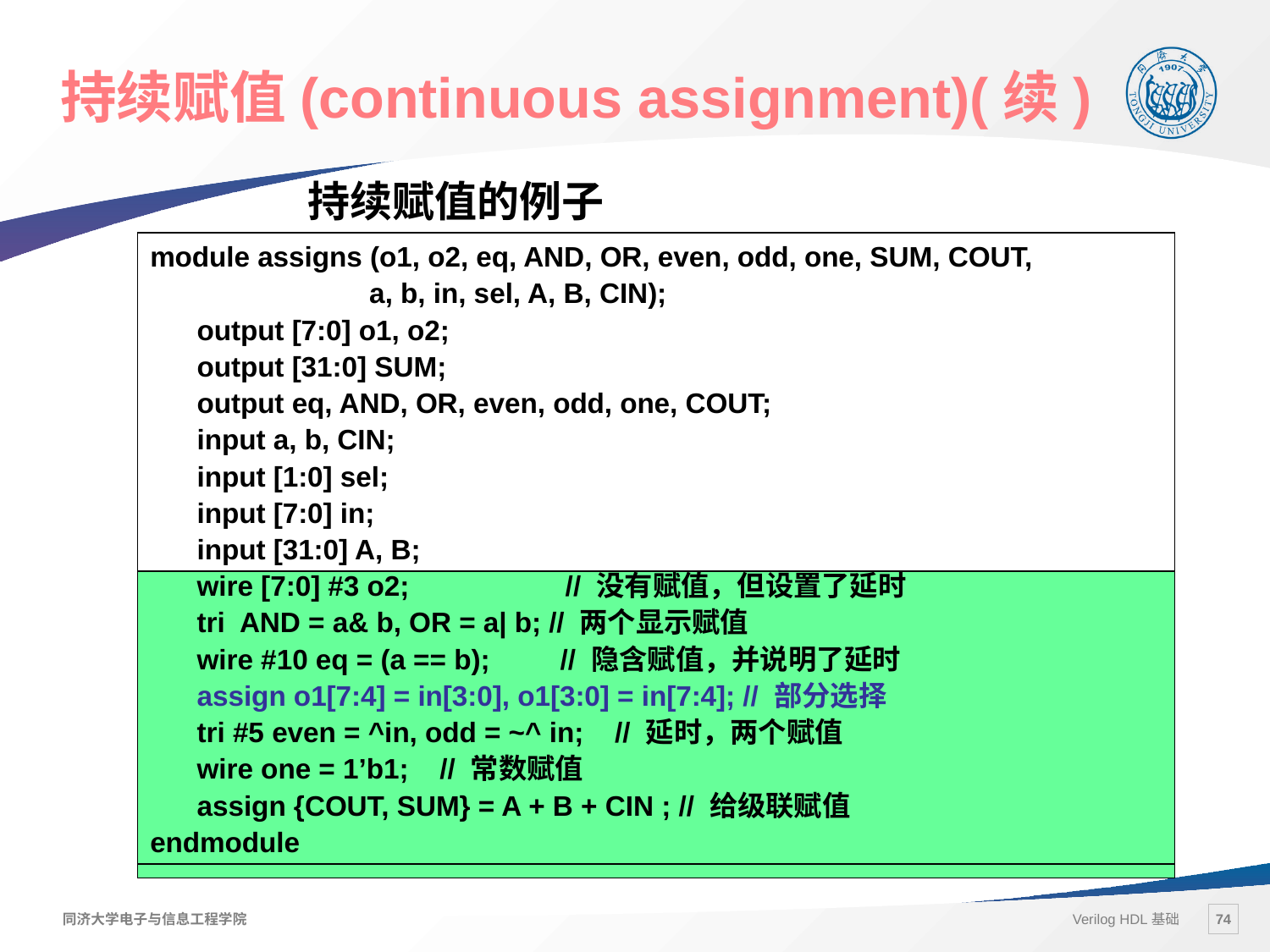

# 持续赋值(continuous assignment)(续)
持续赋值的例子
module assigns (o1, o2, eq, AND, OR, even, odd, one, SUM, COUT,
                            a, b, in, sel, A, B, CIN);
      output [7:0] o1, o2;
      output [31:0] SUM;
      output eq, AND, OR, even, odd, one, COUT;
      input a, b, CIN;
      input [1:0] sel;
      input [7:0] in;
      input [31:0] A, B;
      wire [7:0] #3 o2;                    // 没有赋值，但设置了延时
      tri  AND = a& b, OR = a| b; // 两个显示赋值
      wire #10 eq = (a == b);         // 隐含赋值，并说明了延时
      assign o1[7:4] = in[3:0], o1[3:0] = in[7:4]; // 部分选择
      tri #5 even = ^in, odd = ~^ in;    // 延时，两个赋值
      wire one = 1’b1;    // 常数赋值
      assign {COUT, SUM} = A + B + CIN ; // 给级联赋值
endmodule